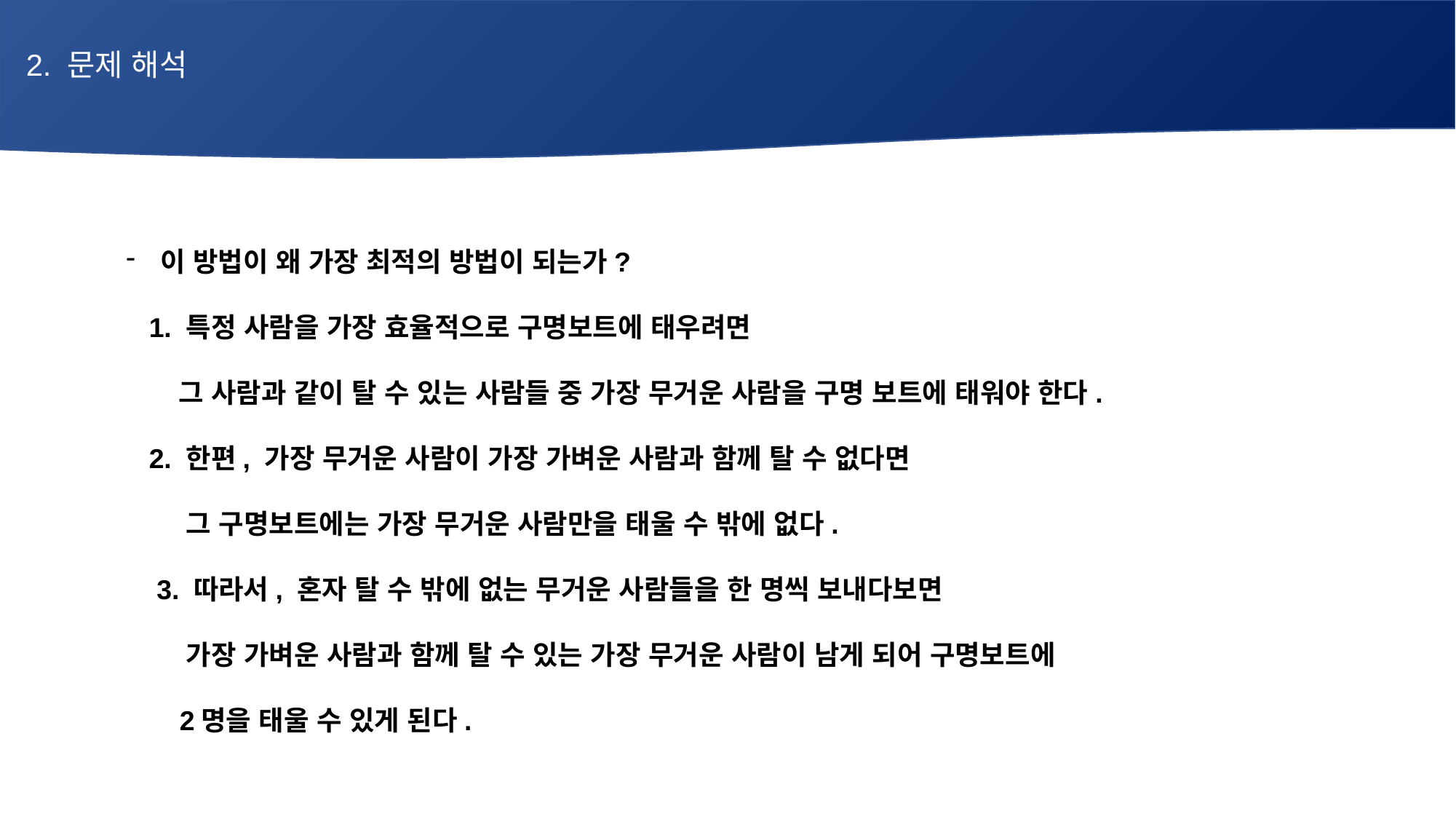

2. 문제 해석
# 매주 1 과제 LV2
이 방법이 왜 가장 최적의 방법이 되는가?

   1. 특정 사람을 가장 효율적으로 구명보트에 태우려면

      그 사람과 같이 탈 수 있는 사람들 중 가장 무거운 사람을 구명 보트에 태워야 한다.

   2. 한편, 가장 무거운 사람이 가장 가벼운 사람과 함께 탈 수 없다면

       그 구명보트에는 가장 무거운 사람만을 태울 수 밖에 없다.

    3. 따라서, 혼자 탈 수 밖에 없는 무거운 사람들을 한 명씩 보내다보면

       가장 가벼운 사람과 함께 탈 수 있는 가장 무거운 사람이 남게 되어 구명보트에

       2명을 태울 수 있게 된다.